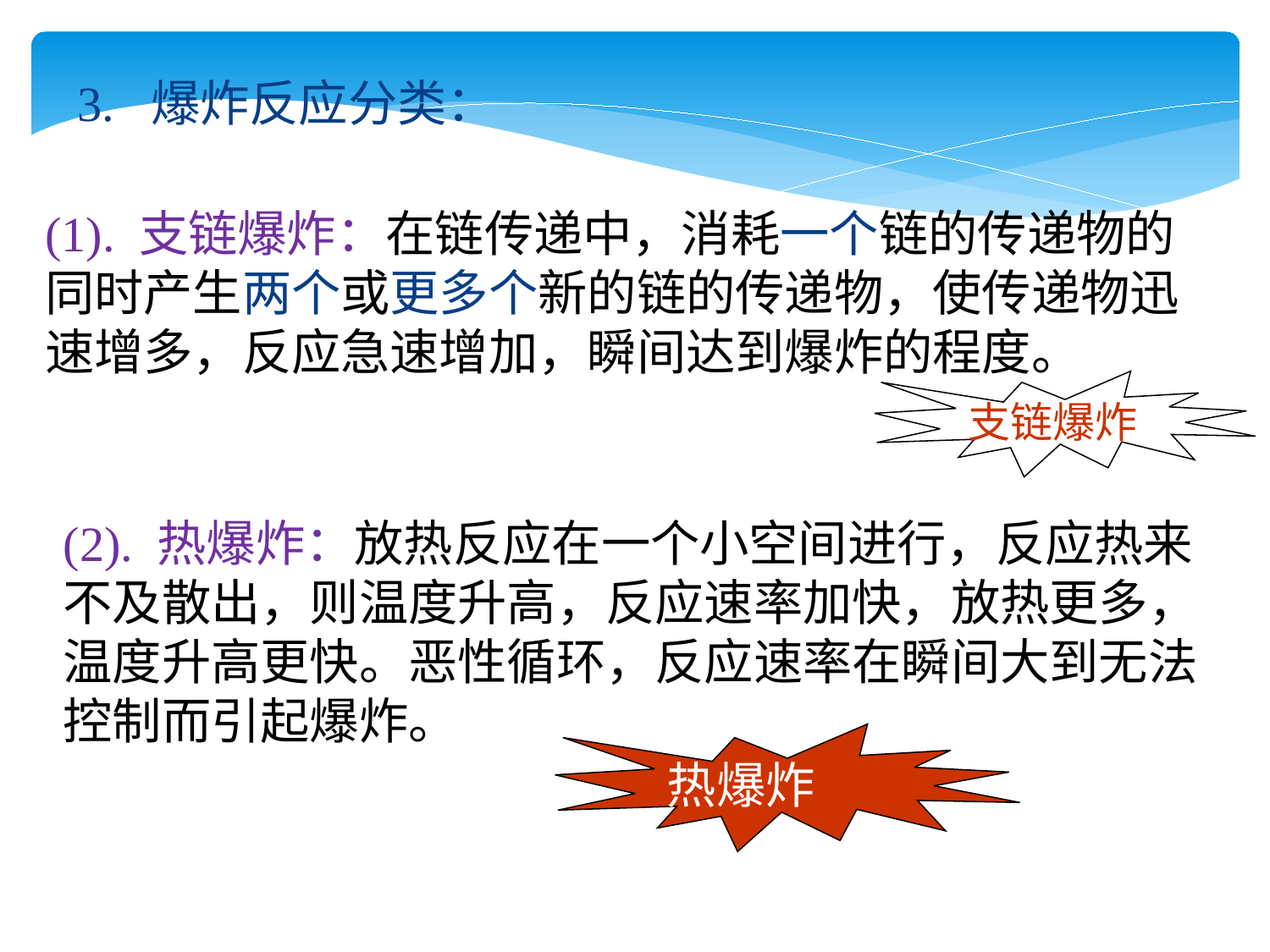

3.  爆炸反应分类：
(1). 支链爆炸：在链传递中，消耗一个链的传递物的同时产生两个或更多个新的链的传递物，使传递物迅速增多，反应急速增加，瞬间达到爆炸的程度。

支链爆炸
(2). 热爆炸：放热反应在一个小空间进行，反应热来不及散出，则温度升高，反应速率加快，放热更多，温度升高更快。恶性循环，反应速率在瞬间大到无法控制而引起爆炸。
热爆炸